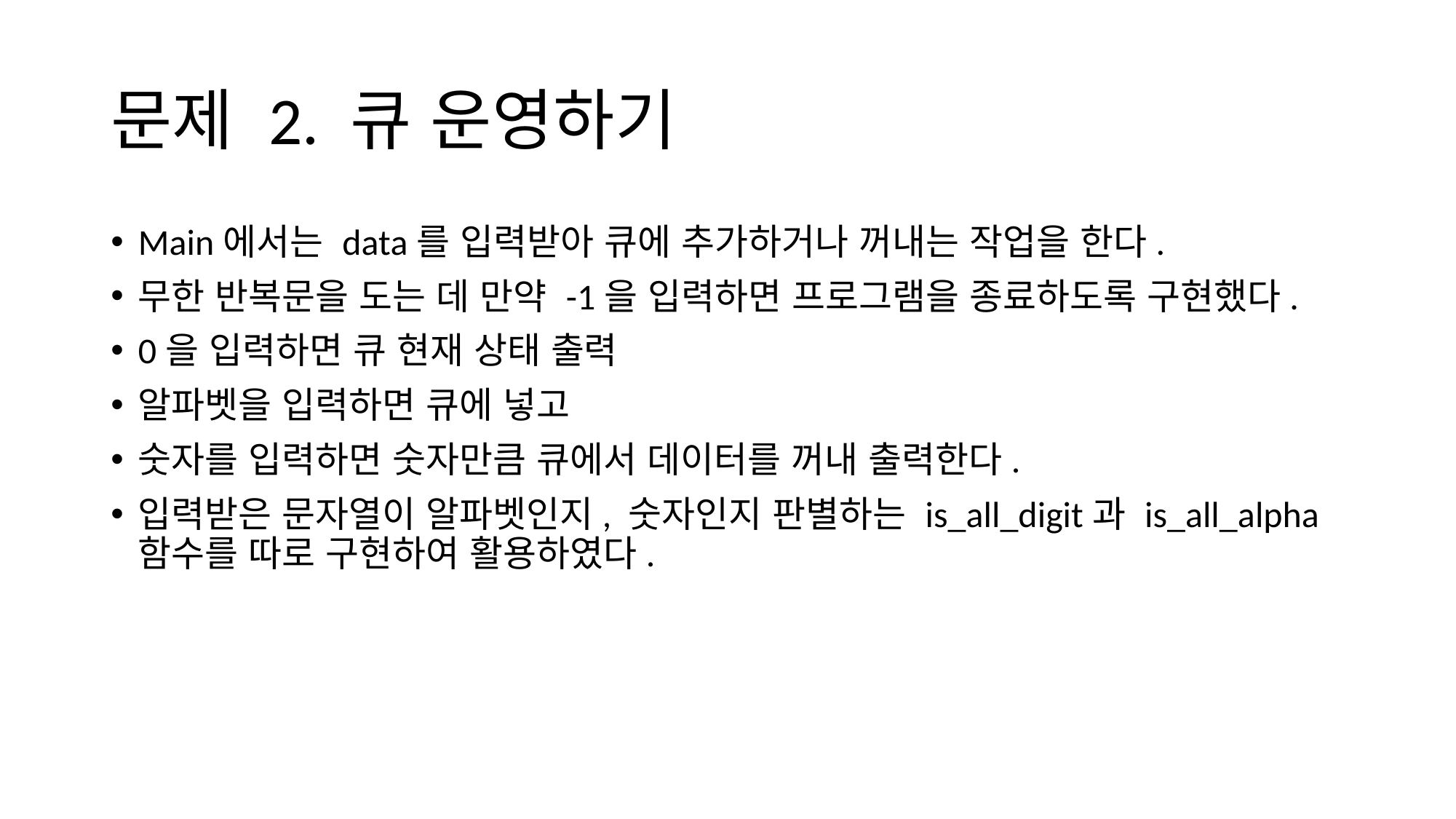

# 문제 2. 큐 운영하기
Main에서는 data를 입력받아 큐에 추가하거나 꺼내는 작업을 한다.
무한 반복문을 도는 데 만약 -1을 입력하면 프로그램을 종료하도록 구현했다.
0을 입력하면 큐 현재 상태 출력
알파벳을 입력하면 큐에 넣고
숫자를 입력하면 숫자만큼 큐에서 데이터를 꺼내 출력한다.
입력받은 문자열이 알파벳인지, 숫자인지 판별하는 is_all_digit과 is_all_alpha함수를 따로 구현하여 활용하였다.